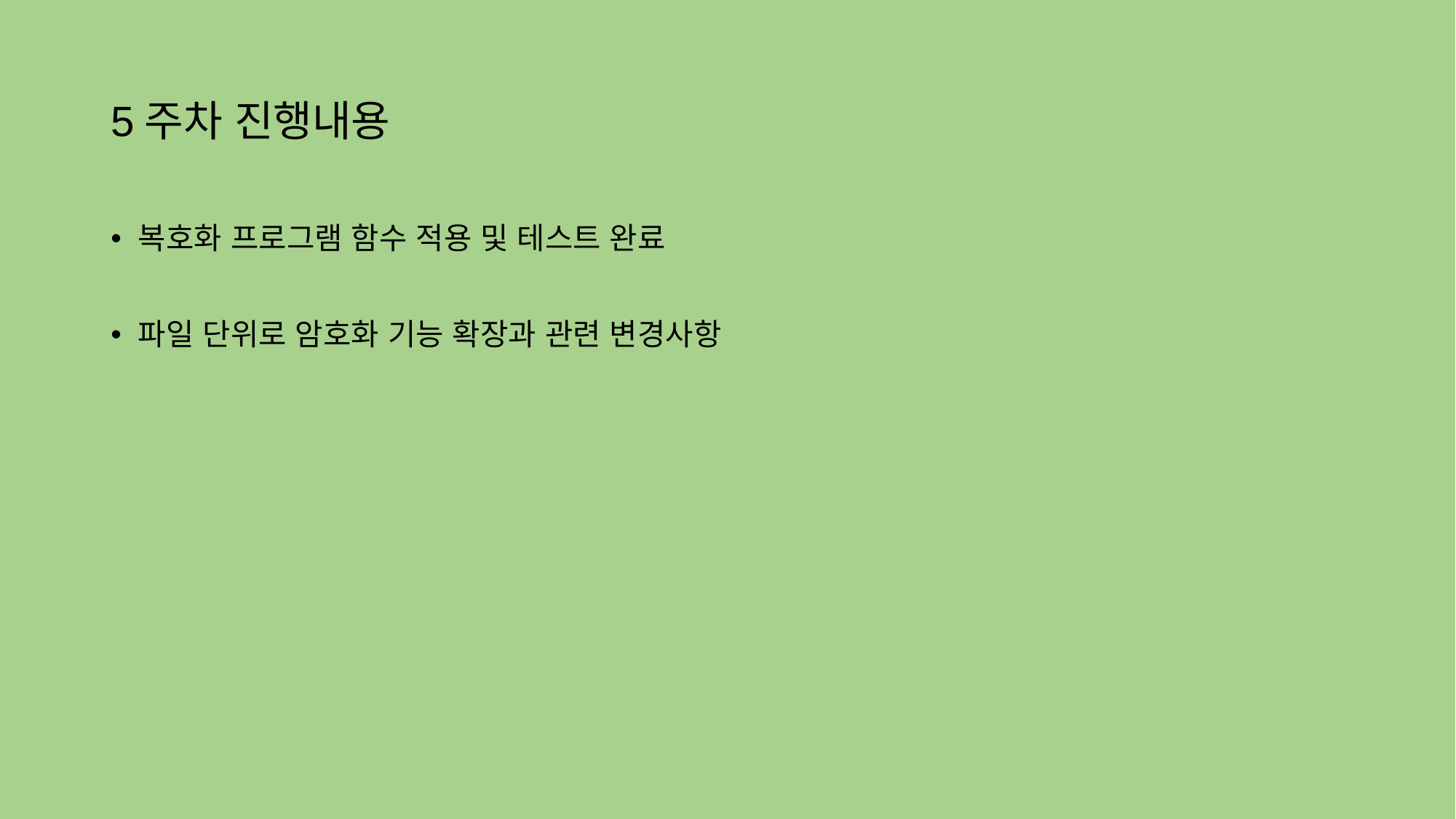

# 5주차 진행내용
복호화 프로그램 함수 적용 및 테스트 완료

파일 단위로 암호화 기능 확장과 관련 변경사항